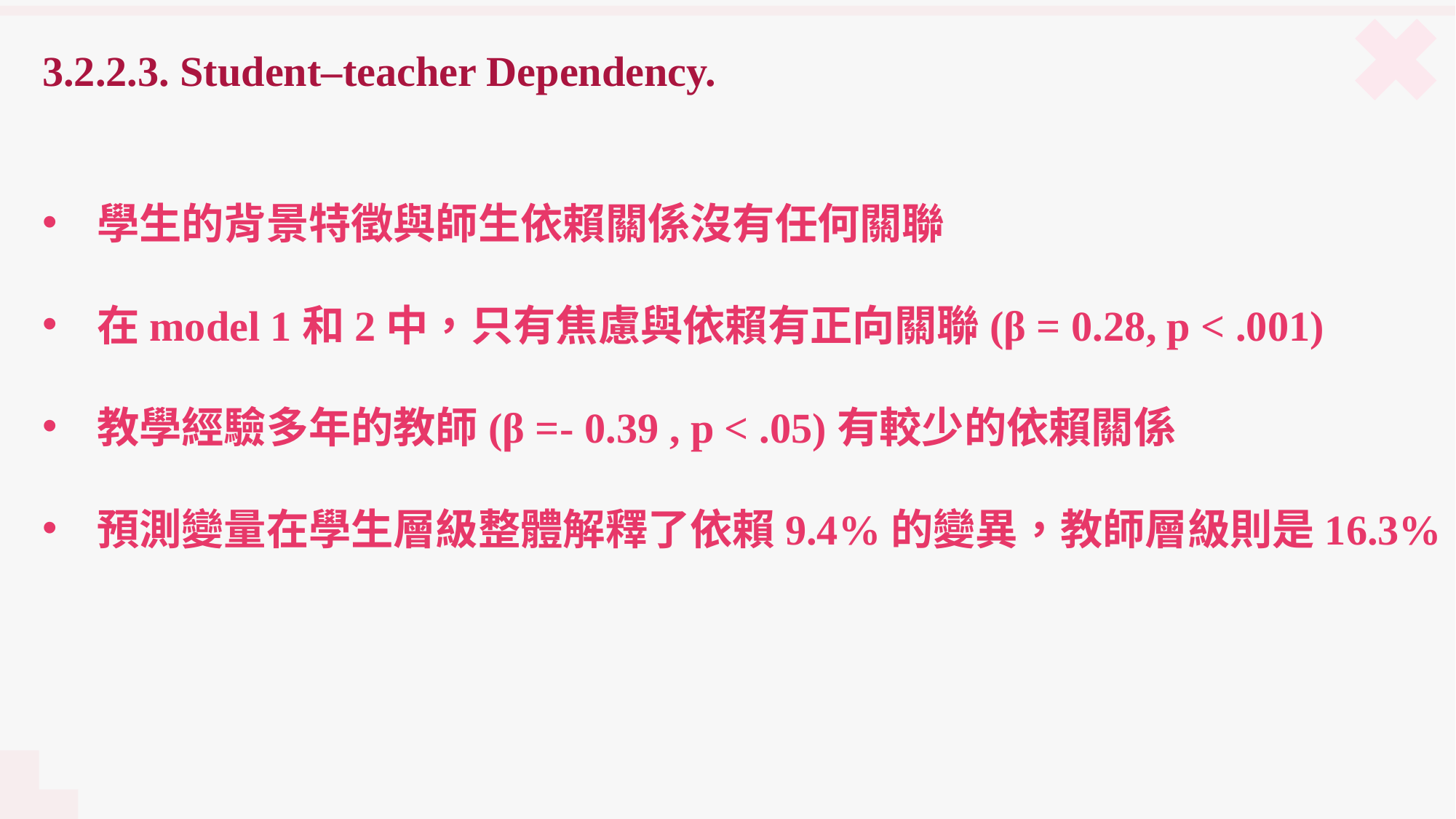

3.2.2.3. Student–teacher Dependency.

學生的背景特徵與師生依賴關係沒有任何關聯

在model 1和2中，只有焦慮與依賴有正向關聯(β = 0.28, p < .001)

教學經驗多年的教師(β =- 0.39 , p < .05)有較少的依賴關係

預測變量在學生層級整體解釋了依賴9.4%的變異，教師層級則是16.3%